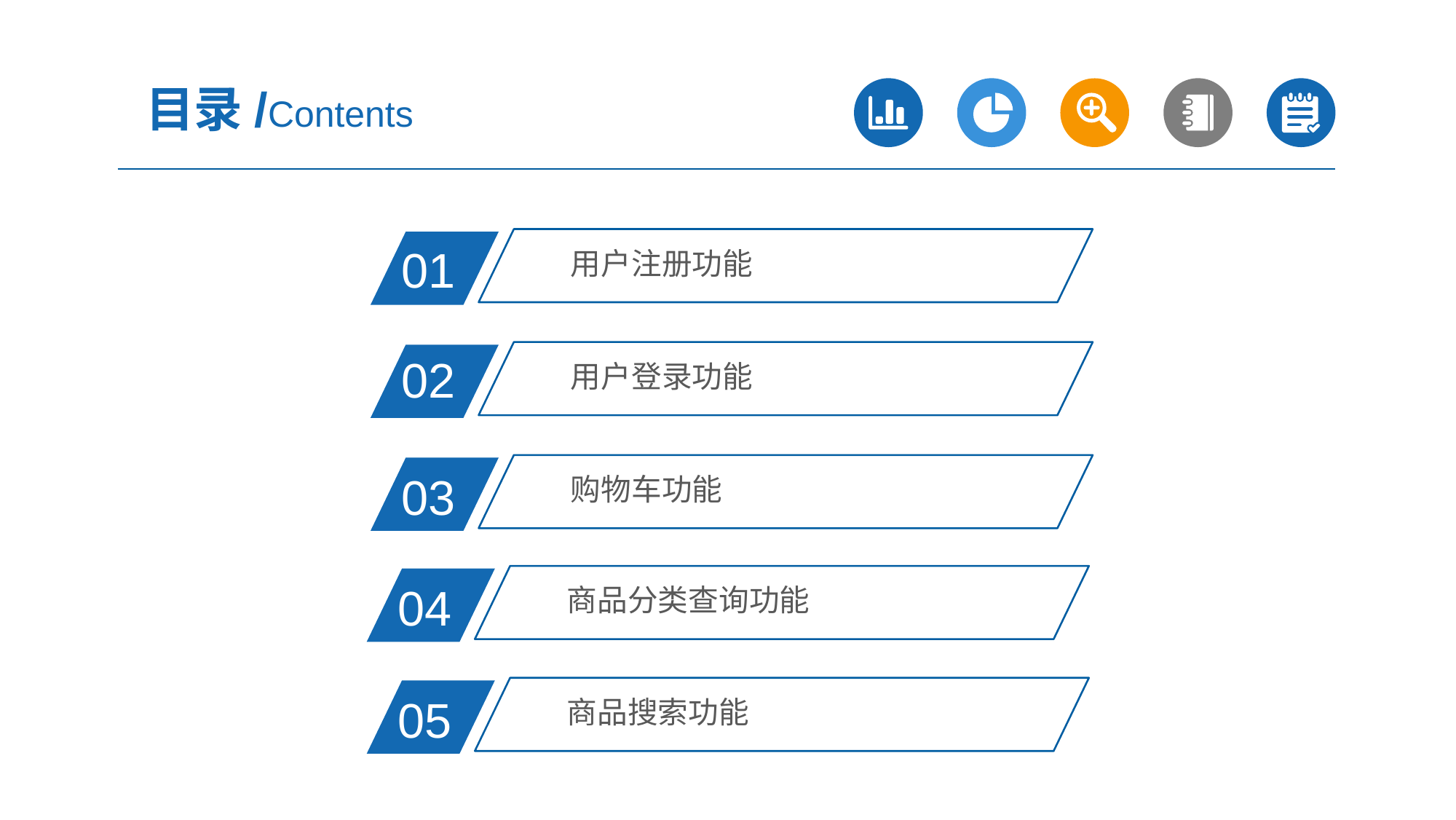

目录/Contents

用户注册功能

01

用户登录功能
02

购物车功能

03

商品分类查询功能

04

商品搜索功能

05